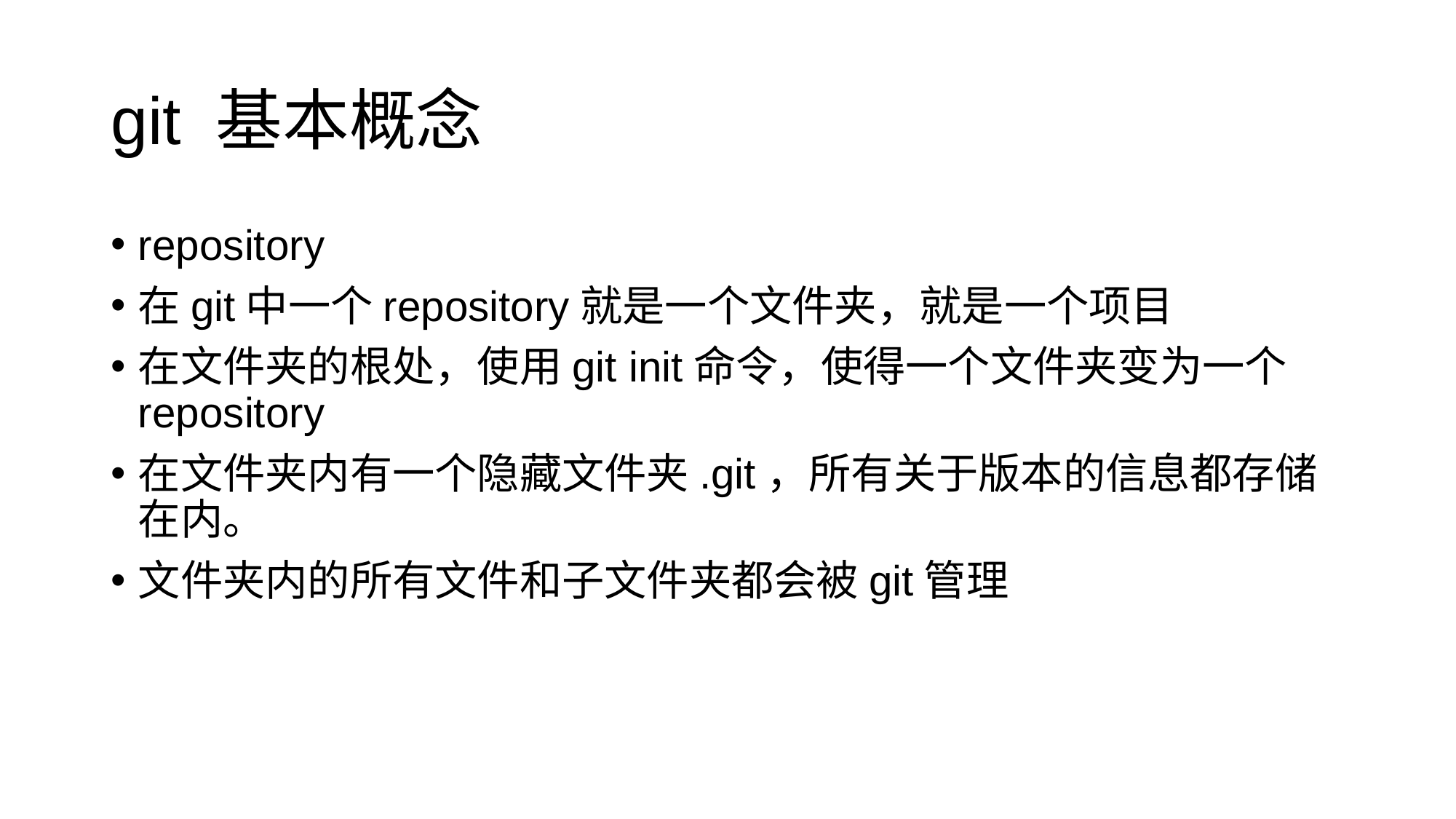

# git 基本概念
repository
在git中一个repository就是一个文件夹，就是一个项目
在文件夹的根处，使用git init命令，使得一个文件夹变为一个repository
在文件夹内有一个隐藏文件夹.git，所有关于版本的信息都存储在内。
文件夹内的所有文件和子文件夹都会被git管理